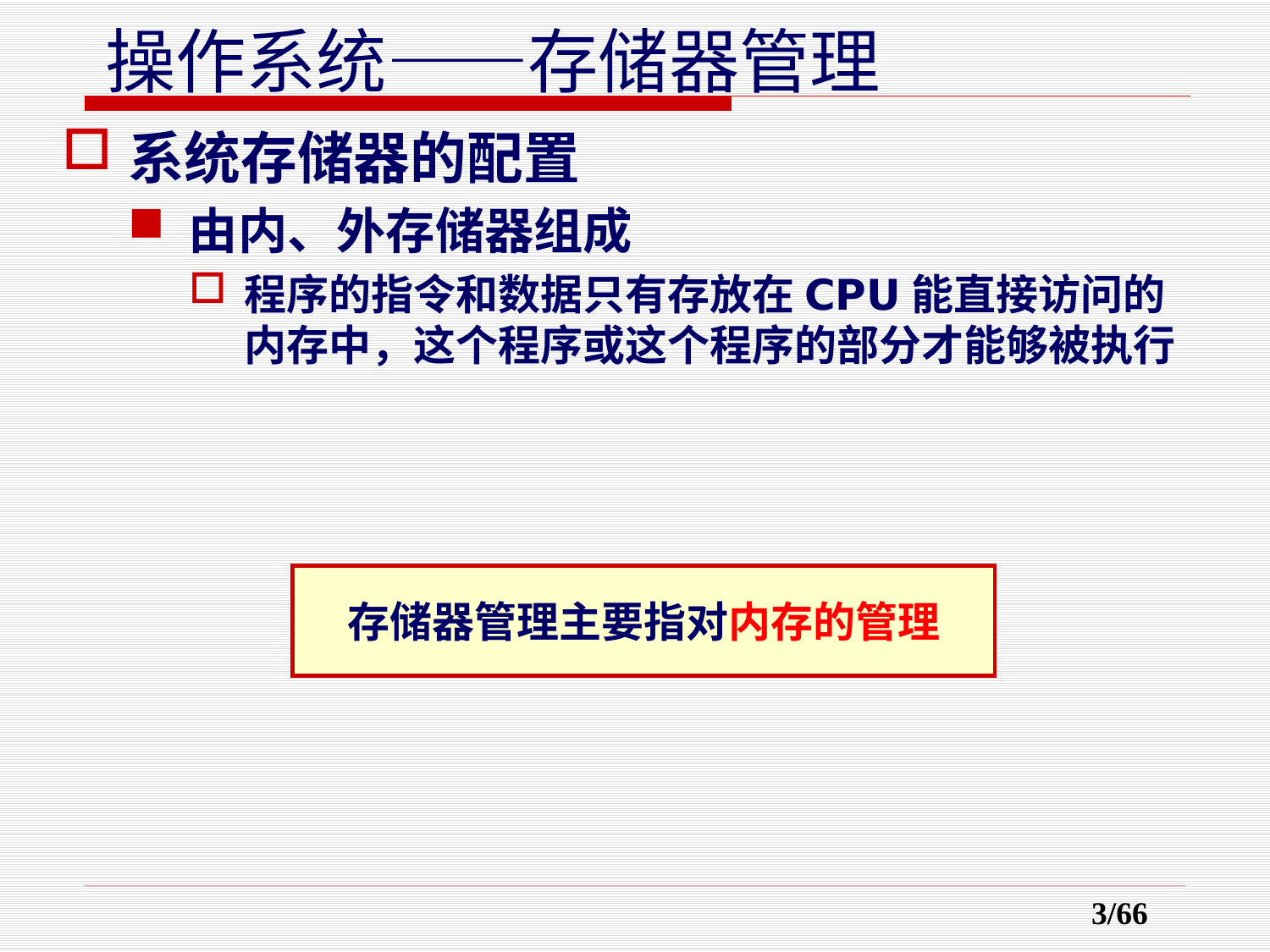

系统存储器的配置
由内、外存储器组成
程序的指令和数据只有存放在CPU能直接访问的内存中，这个程序或这个程序的部分才能够被执行
存储器管理主要指对内存的管理